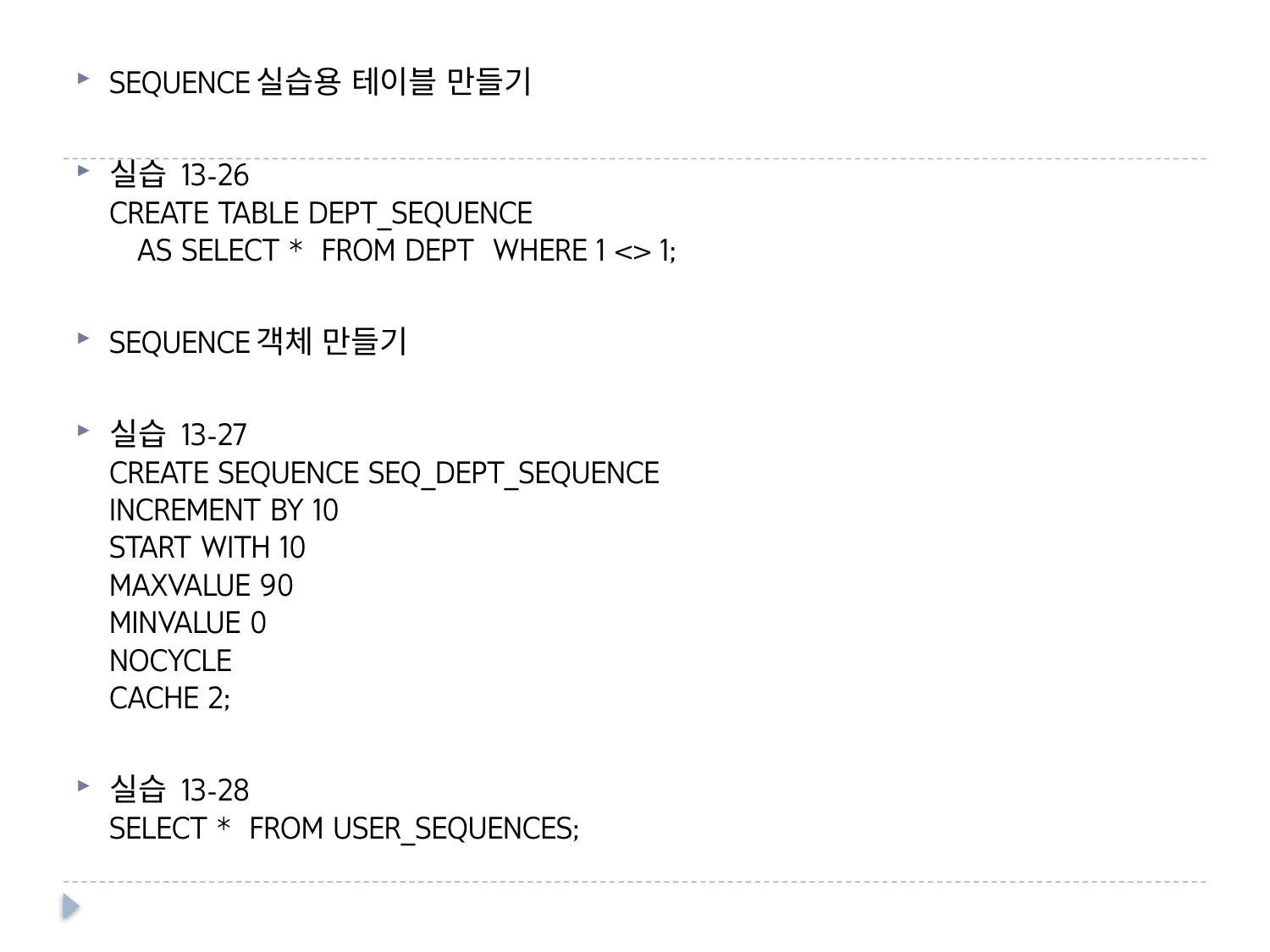

SEQUENCE실습용 테이블 만들기

실습 13-26
CREATE TABLE DEPT_SEQUENCE
   AS SELECT *  FROM DEPT  WHERE 1 <> 1;

SEQUENCE객체 만들기

실습 13-27
CREATE SEQUENCE SEQ_DEPT_SEQUENCE
INCREMENT BY 10
START WITH 10
MAXVALUE 90
MINVALUE 0
NOCYCLE
CACHE 2;

실습 13-28
SELECT *  FROM USER_SEQUENCES;